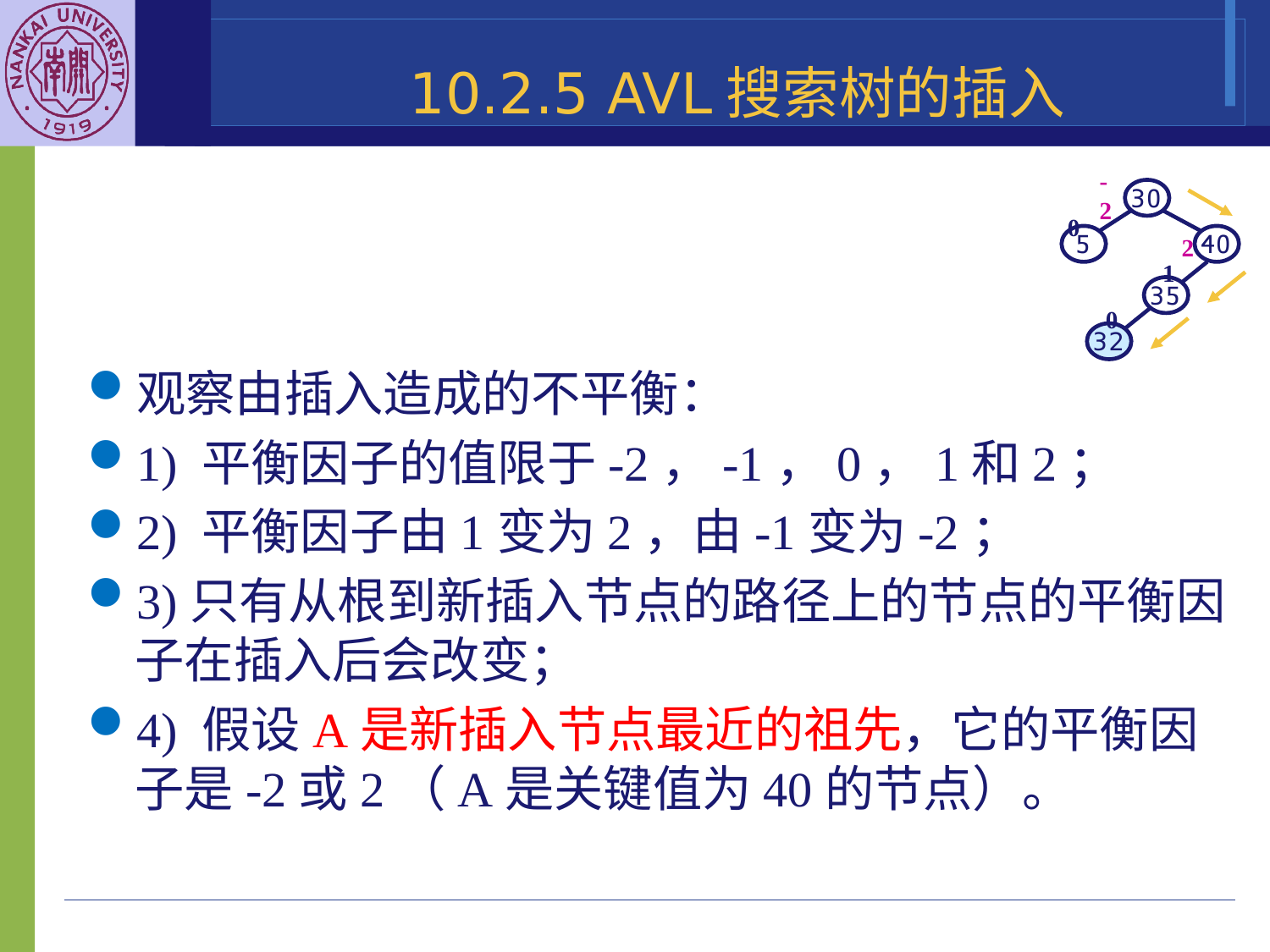

10.2.5 AVL搜索树的插入
-2
30

0

5
2
40
1

35
0

32
观察由插入造成的不平衡：
1) 平衡因子的值限于-2，-1，0，1和2；
2) 平衡因子由1变为2，由-1变为-2；
3)只有从根到新插入节点的路径上的节点的平衡因子在插入后会改变；
4) 假设A是新插入节点最近的祖先，它的平衡因子是-2或2（A是关键值为40的节点）。
23